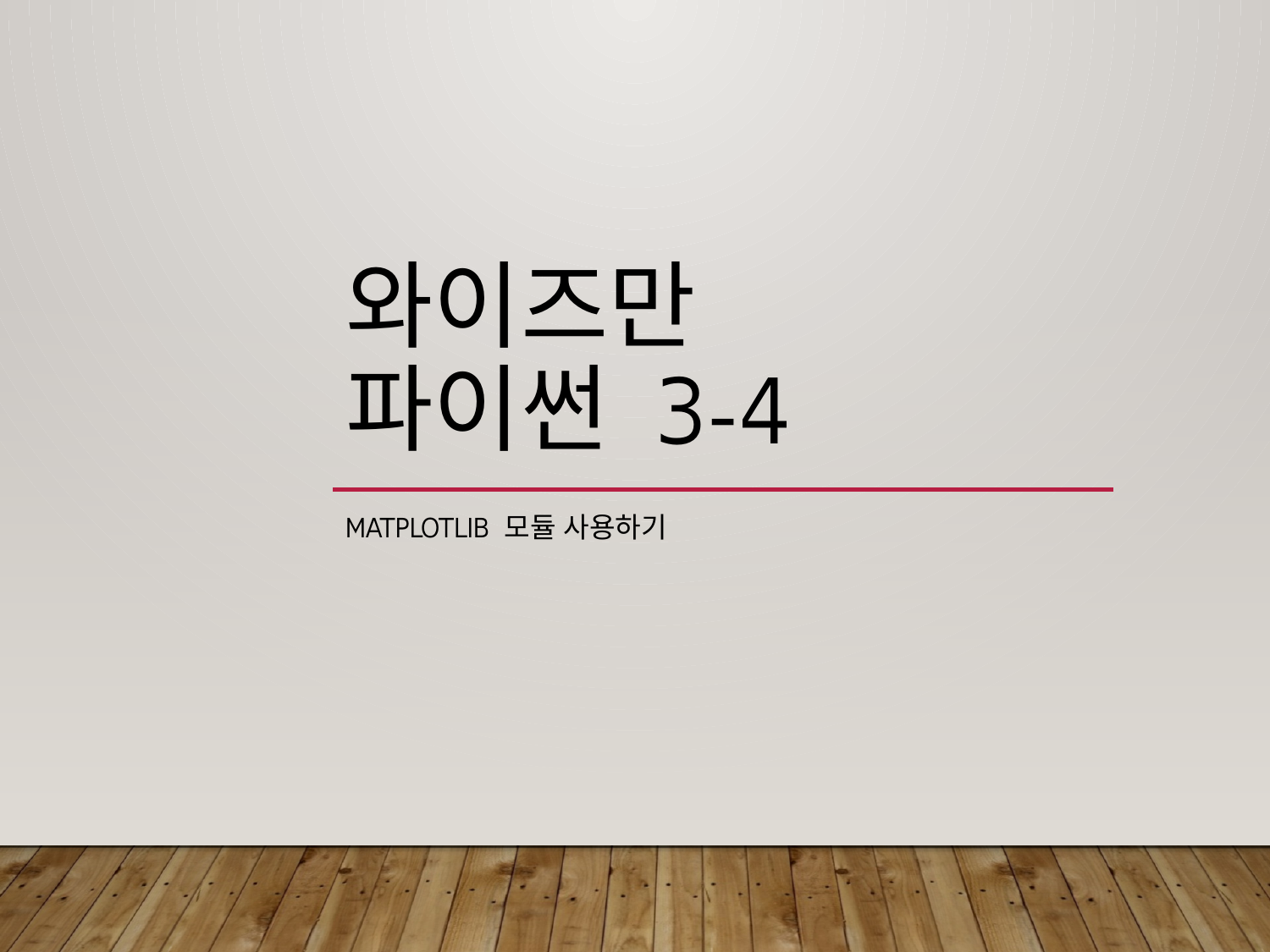

# 와이즈만 파이썬 3-4
Matplotlib 모듈 사용하기